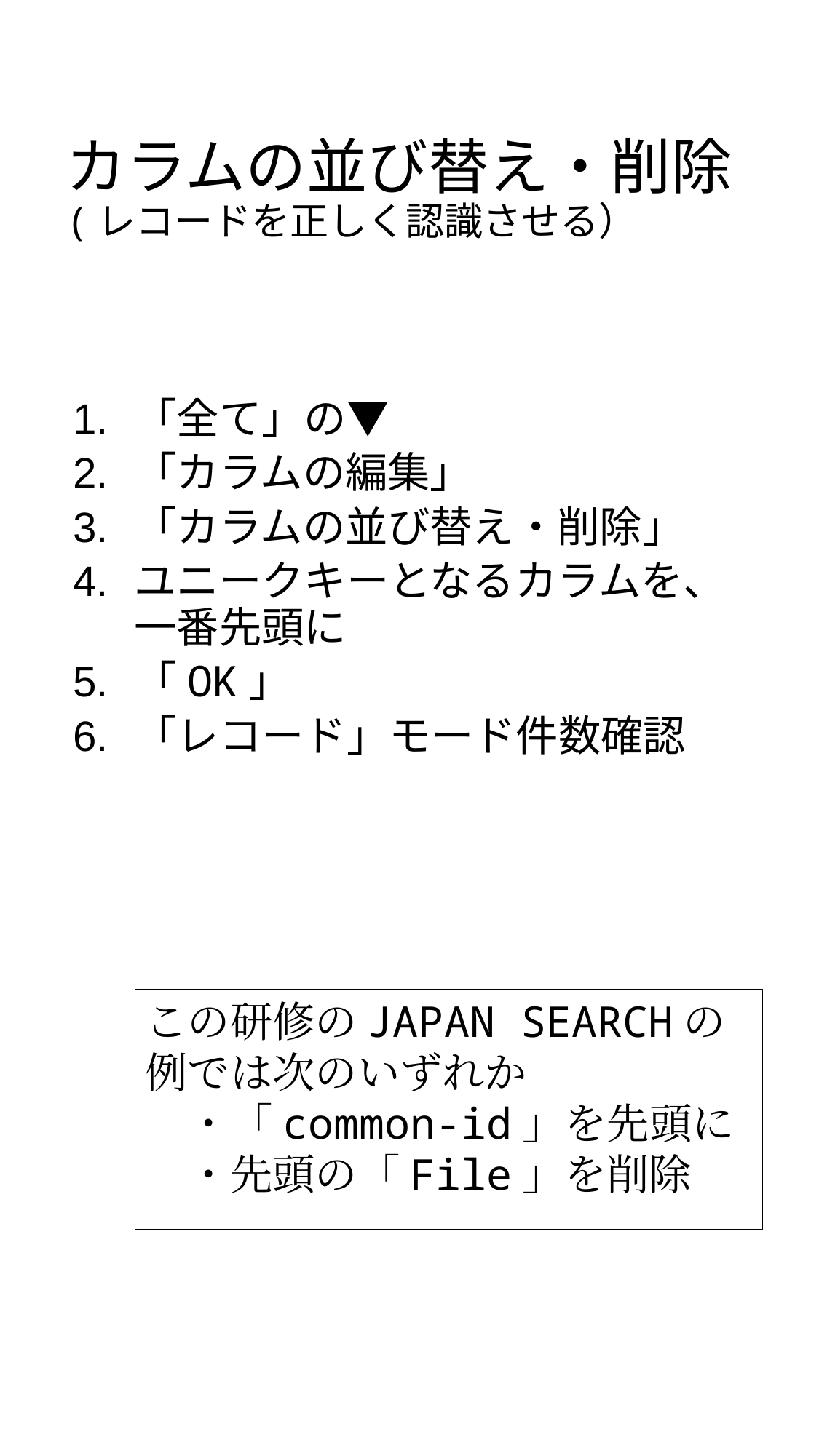

# カラムの並び替え・削除 (レコードを正しく認識させる）
「全て」の▼
「カラムの編集」
「カラムの並び替え・削除」
ユニークキーとなるカラムを、一番先頭に
「OK」
「レコード」モード件数確認

この研修のJAPAN SEARCHの例では次のいずれか
　・「common-id」を先頭に
　・先頭の「File」を削除